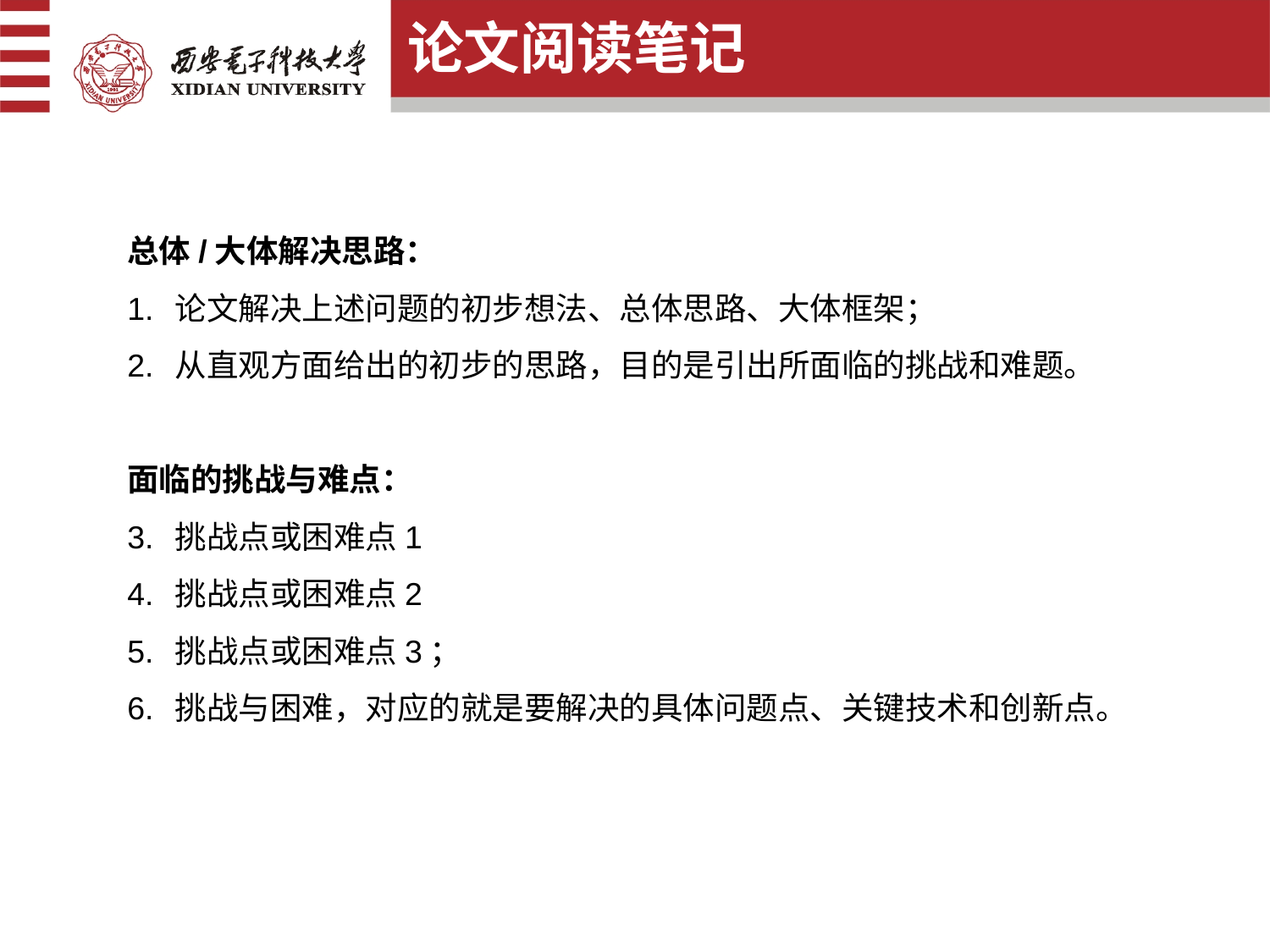

论文阅读笔记
总体/大体解决思路：
论文解决上述问题的初步想法、总体思路、大体框架；
从直观方面给出的初步的思路，目的是引出所面临的挑战和难题。

面临的挑战与难点：
挑战点或困难点1
挑战点或困难点2
挑战点或困难点3；
挑战与困难，对应的就是要解决的具体问题点、关键技术和创新点。